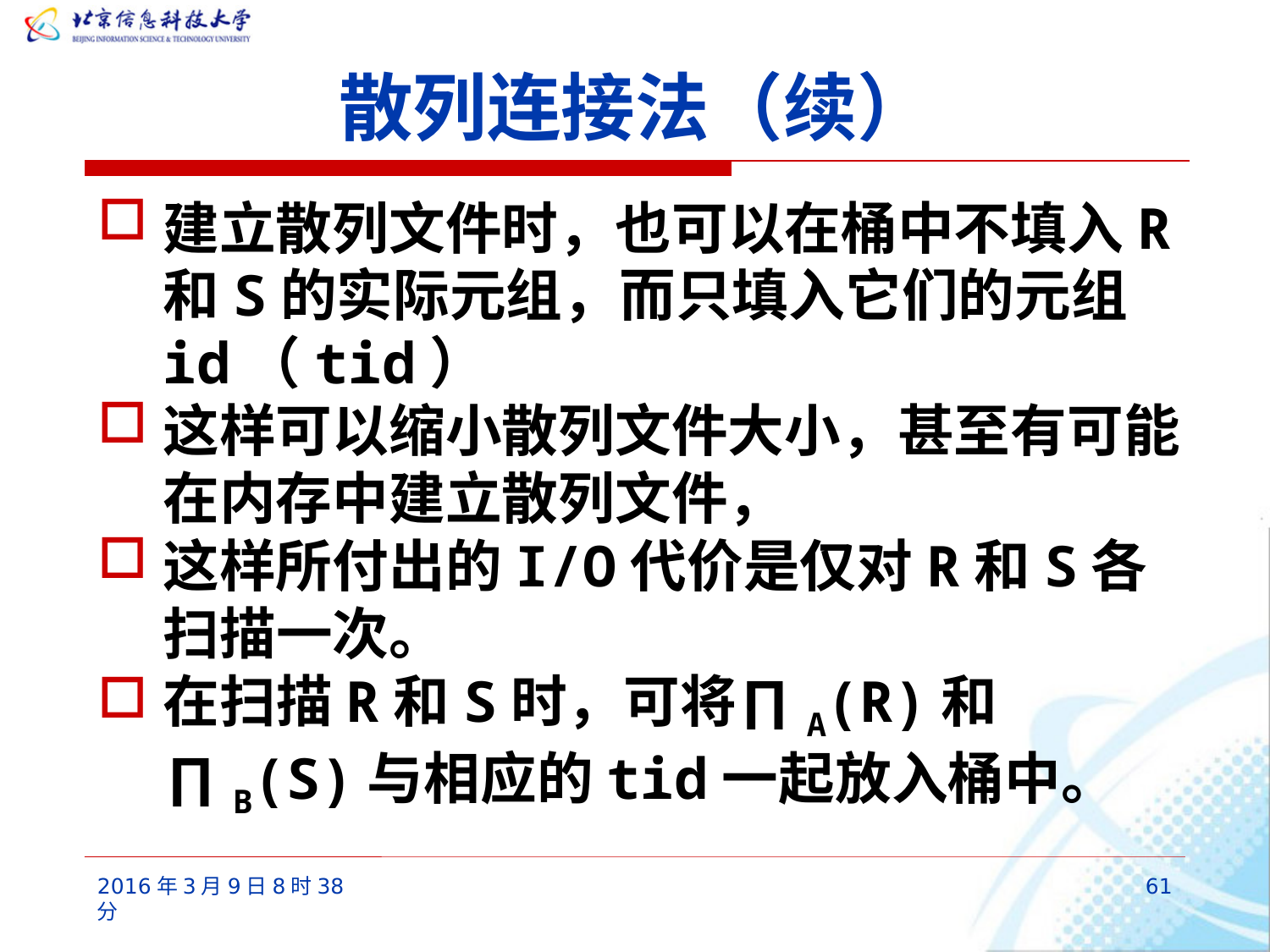

# 散列连接法（续）
建立散列文件时，也可以在桶中不填入R和S的实际元组，而只填入它们的元组id（tid）
这样可以缩小散列文件大小，甚至有可能在内存中建立散列文件，
这样所付出的I/O代价是仅对R和S各扫描一次。
在扫描R和S时，可将∏A(R)和∏B(S)与相应的tid一起放入桶中。
2016年3月9日8时38分
61